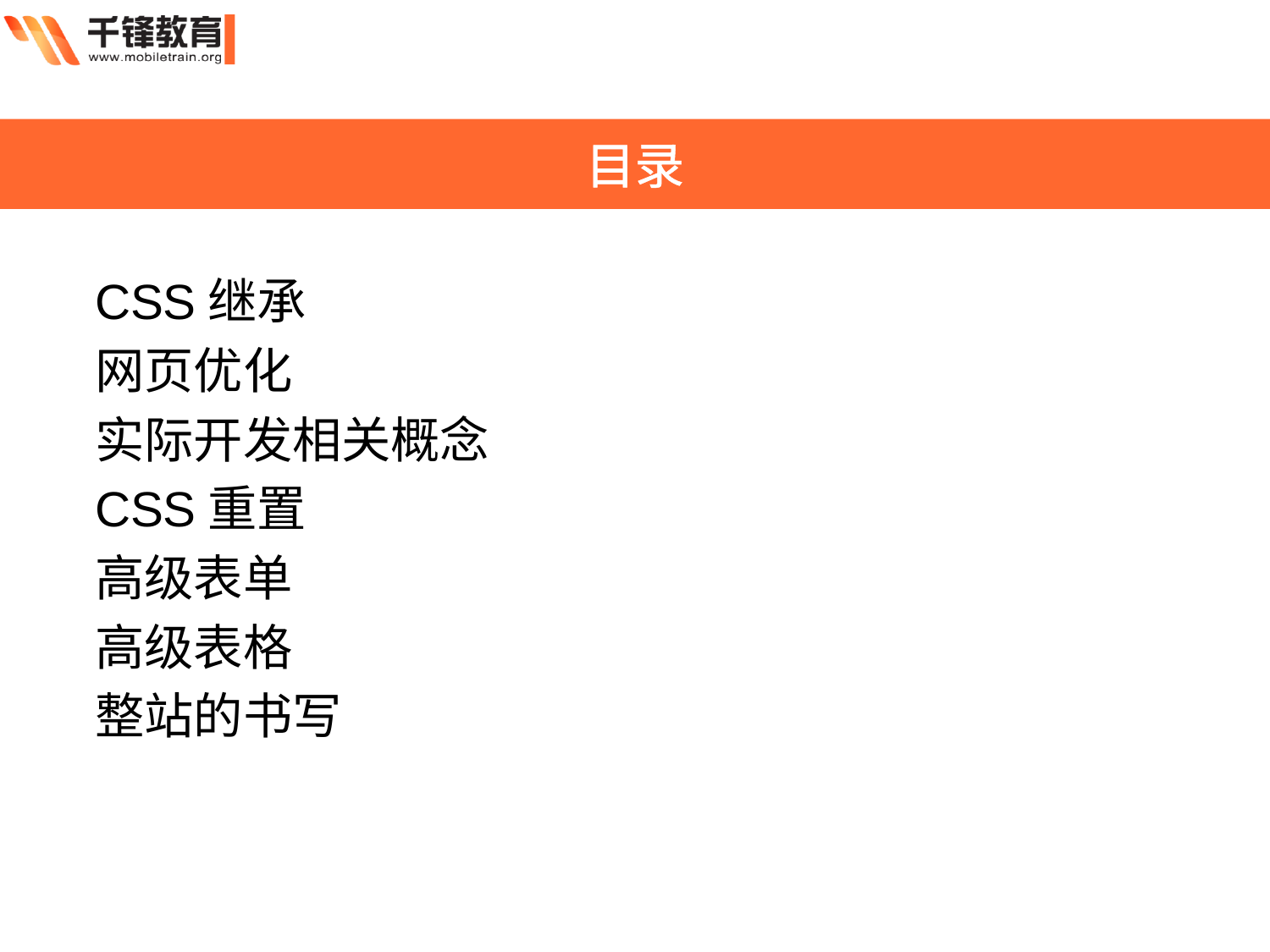

目录
CSS继承
网页优化
实际开发相关概念
CSS重置
高级表单
高级表格
整站的书写